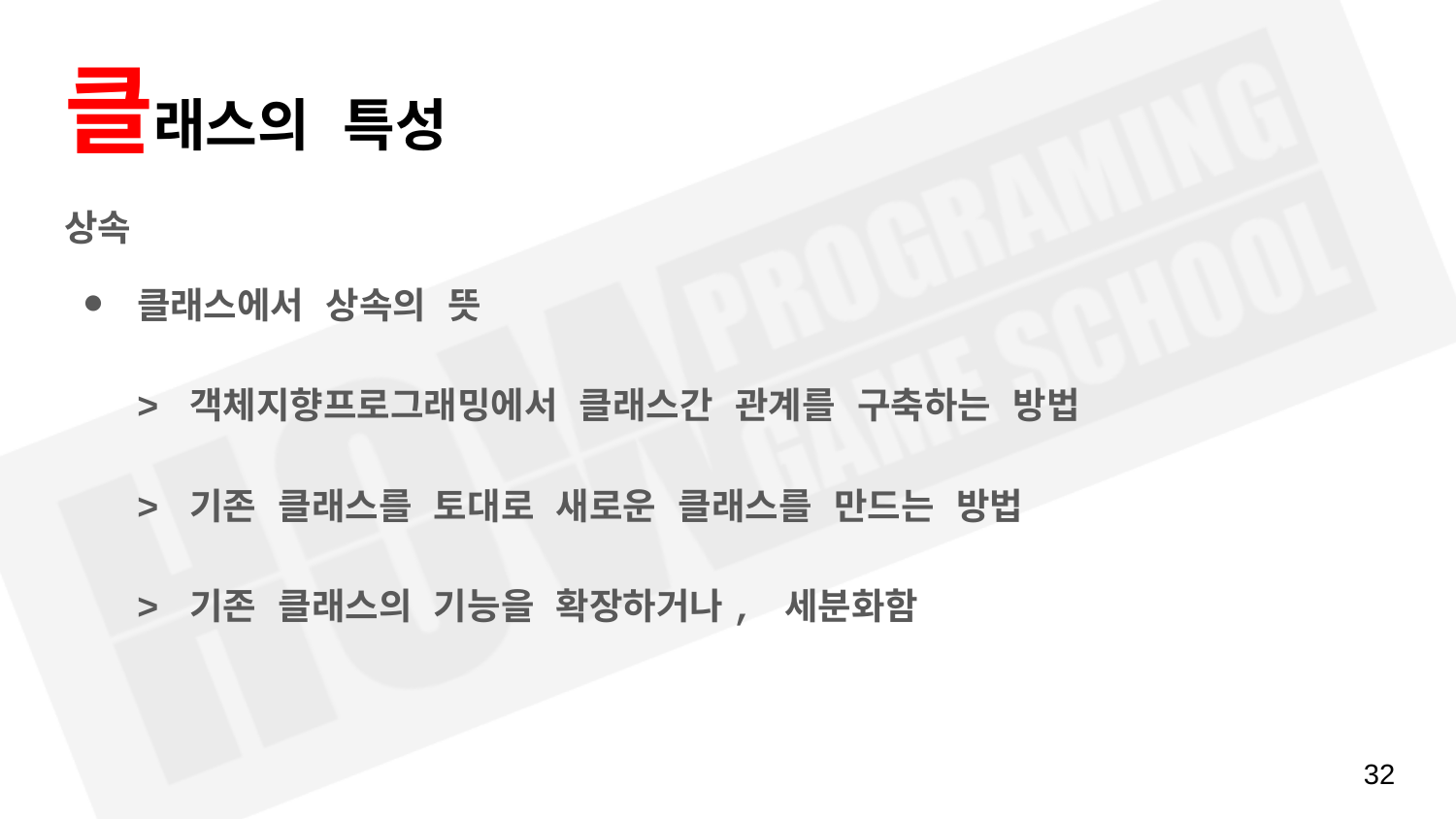

# 클래스의 특성
상속
클래스에서 상속의 뜻
> 객체지향프로그래밍에서 클래스간 관계를 구축하는 방법
> 기존 클래스를 토대로 새로운 클래스를 만드는 방법
> 기존 클래스의 기능을 확장하거나, 세분화함
32